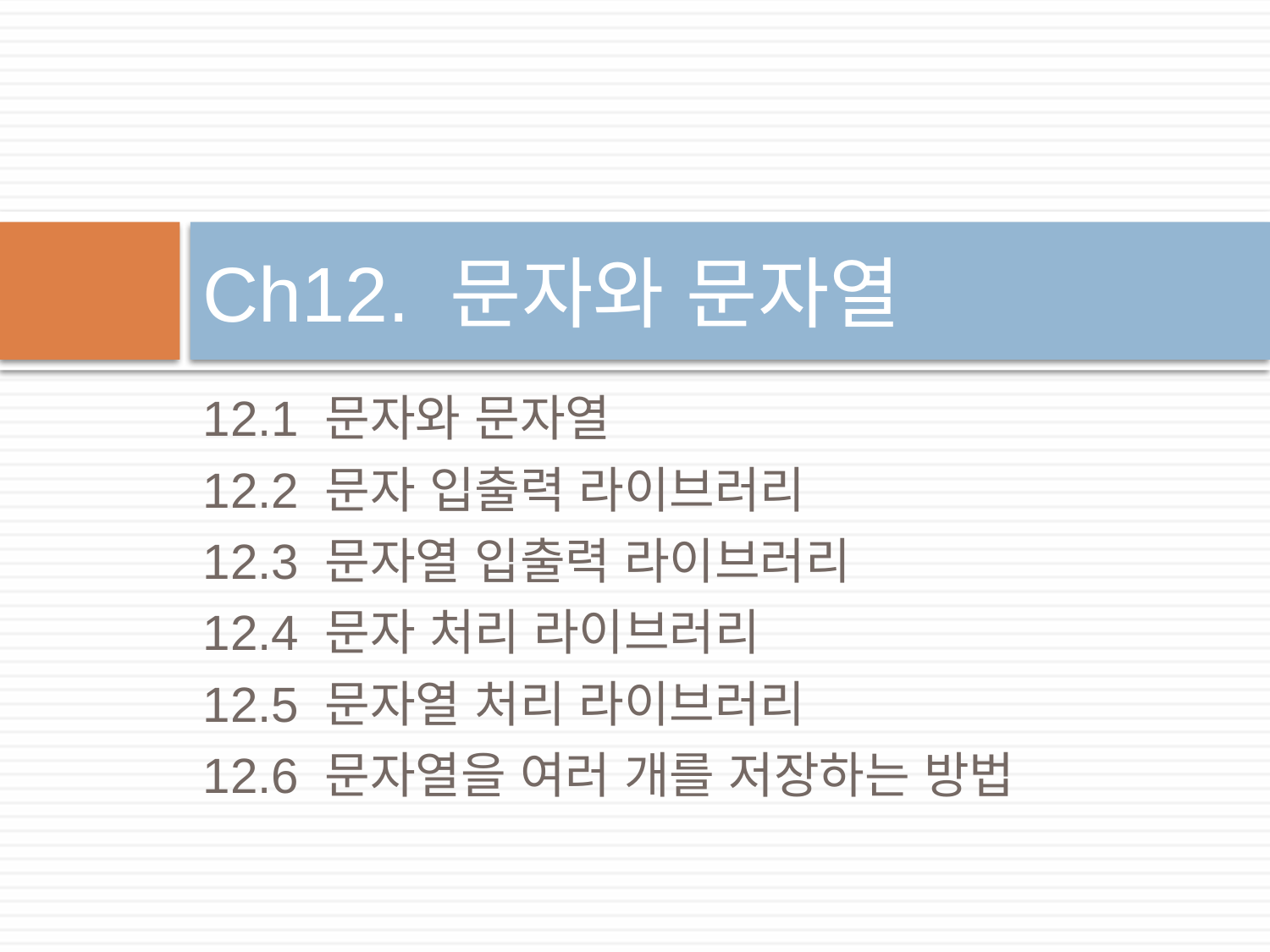

# Ch12. 문자와 문자열
12.1 문자와 문자열
12.2 문자 입출력 라이브러리
12.3 문자열 입출력 라이브러리
12.4 문자 처리 라이브러리
12.5 문자열 처리 라이브러리
12.6 문자열을 여러 개를 저장하는 방법